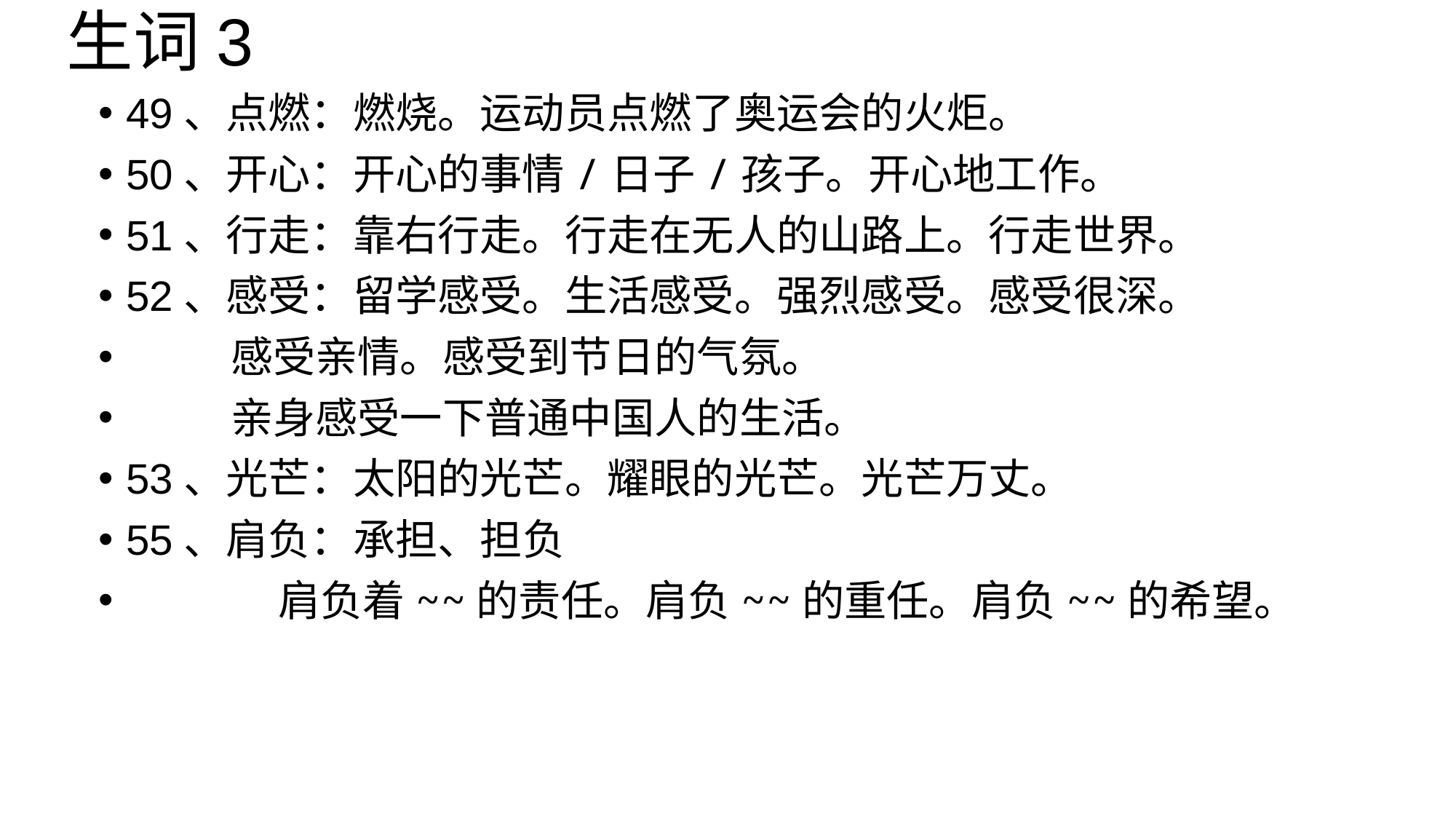

# 生词3
49、点燃：燃烧。运动员点燃了奥运会的火炬。
50、开心：开心的事情/日子/孩子。开心地工作。
51、行走：靠右行走。行走在无人的山路上。行走世界。
52、感受：留学感受。生活感受。强烈感受。感受很深。
          感受亲情。感受到节日的气氛。
          亲身感受一下普通中国人的生活。
53、光芒：太阳的光芒。耀眼的光芒。光芒万丈。
55、肩负：承担、担负
               肩负着~~的责任。肩负~~的重任。肩负~~的希望。